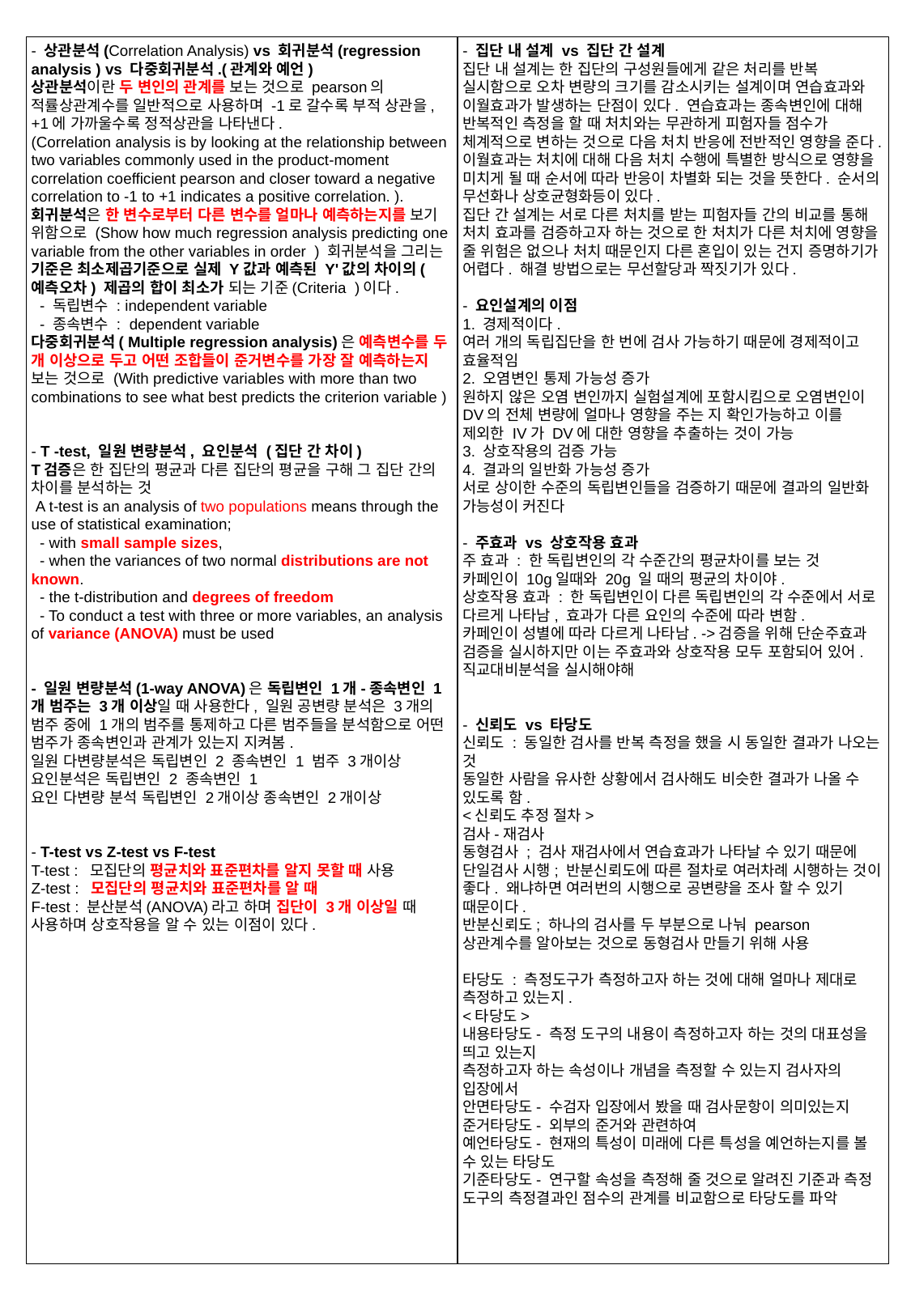

- 상관분석(Correlation Analysis) vs 회귀분석(regression analysis ) vs 다중회귀분석.(관계와 예언)
상관분석이란 두 변인의 관계를 보는 것으로 pearson의 적률상관계수를 일반적으로 사용하며 -1로 갈수록 부적 상관을, +1에 가까울수록 정적상관을 나타낸다.
(Correlation analysis is by looking at the relationship between two variables commonly used in the product-moment correlation coefficient pearson and closer toward a negative correlation to -1 to +1 indicates a positive correlation. ).
회귀분석은 한 변수로부터 다른 변수를 얼마나 예측하는지를 보기 위함으로 (Show how much regression analysis predicting one variable from the other variables in order  ) 회귀분석을 그리는 기준은 최소제곱기준으로 실제 Y값과 예측된 Y'값의 차이의(예측오차) 제곱의 합이 최소가 되는 기준(Criteria  )이다.
  - 독립변수 : independent variable
  - 종속변수 :  dependent variable
다중회귀분석( Multiple regression analysis)은 예측변수를 두 개 이상으로 두고 어떤 조합들이 준거변수를 가장 잘 예측하는지 보는 것으로 (With predictive variables with more than two combinations to see what best predicts the criterion variable )

- T -test, 일원 변량분석, 요인분석 (집단 간 차이)
T검증은 한 집단의 평균과 다른 집단의 평균을 구해 그 집단 간의 차이를 분석하는 것
 A t-test is an analysis of two populations means through the use of statistical examination;
  - with small sample sizes,
  - when the variances of two normal distributions are not known.
  - the t-distribution and degrees of freedom
  - To conduct a test with three or more variables, an analysis of variance (ANOVA) must be used

- 일원 변량분석(1-way ANOVA)은 독립변인 1개-종속변인 1개 범주는 3개 이상일 때 사용한다, 일원 공변량 분석은 3개의 범주 중에 1개의 범주를 통제하고 다른 범주들을 분석함으로 어떤 범주가 종속변인과 관계가 있는지 지켜봄.
일원 다변량분석은 독립변인 2 종속변인 1 범주 3개이상
요인분석은 독립변인 2 종속변인 1
요인 다변량 분석 독립변인 2개이상 종속변인 2개이상

- T-test vs Z-test vs F-test
T-test :  모집단의 평균치와 표준편차를 알지 못할 때 사용
Z-test :  모집단의 평균치와 표준편차를 알 때
F-test : 분산분석(ANOVA)라고 하며 집단이 3개 이상일 때 사용하며 상호작용을 알 수 있는 이점이 있다.
- 집단 내 설계 vs 집단 간 설계
집단 내 설계는 한 집단의 구성원들에게 같은 처리를 반복 실시함으로 오차 변량의 크기를 감소시키는 설계이며 연습효과와 이월효과가 발생하는 단점이 있다. 연습효과는 종속변인에 대해 반복적인 측정을 할 때 처치와는 무관하게 피험자들 점수가 체계적으로 변하는 것으로 다음 처치 반응에 전반적인 영향을 준다. 이월효과는 처치에 대해 다음 처치 수행에 특별한 방식으로 영향을 미치게 될 때 순서에 따라 반응이 차별화 되는 것을 뜻한다. 순서의 무선화나 상호균형화등이 있다.
집단 간 설계는 서로 다른 처치를 받는 피험자들 간의 비교를 통해 처치 효과를 검증하고자 하는 것으로 한 처치가 다른 처치에 영향을 줄 위험은 없으나 처치 때문인지 다른 혼입이 있는 건지 증명하기가 어렵다. 해결 방법으로는 무선할당과 짝짓기가 있다.

- 요인설계의 이점
1. 경제적이다.
여러 개의 독립집단을 한 번에 검사 가능하기 때문에 경제적이고 효율적임
2. 오염변인 통제 가능성 증가
원하지 않은 오염 변인까지 실험설계에 포함시킴으로 오염변인이 DV의 전체 변량에 얼마나 영향을 주는 지 확인가능하고 이를 제외한 IV가 DV에 대한 영향을 추출하는 것이 가능
3. 상호작용의 검증 가능
4. 결과의 일반화 가능성 증가
서로 상이한 수준의 독립변인들을 검증하기 때문에 결과의 일반화 가능성이 커진다

- 주효과 vs 상호작용 효과
주 효과 : 한 독립변인의 각 수준간의 평균차이를 보는 것
카페인이 10g일때와 20g 일 때의 평균의 차이야.
상호작용 효과 : 한 독립변인이 다른 독립변인의 각 수준에서 서로 다르게 나타남, 효과가 다른 요인의 수준에 따라 변함.
카페인이 성별에 따라 다르게 나타남. ->검증을 위해 단순주효과 검증을 실시하지만 이는 주효과와 상호작용 모두 포함되어 있어. 직교대비분석을 실시해야해

- 신뢰도 vs 타당도
신뢰도 : 동일한 검사를 반복 측정을 했을 시 동일한 결과가 나오는 것
동일한 사람을 유사한 상황에서 검사해도 비슷한 결과가 나올 수 있도록 함.
<신뢰도 추정 절차>
검사-재검사
동형검사 ; 검사 재검사에서 연습효과가 나타날 수 있기 때문에
단일검사 시행; 반분신뢰도에 따른 절차로 여러차례 시행하는 것이 좋다. 왜냐하면 여러번의 시행으로 공변량을 조사 할 수 있기 때문이다.
반분신뢰도; 하나의 검사를 두 부분으로 나눠 pearson 상관계수를 알아보는 것으로 동형검사 만들기 위해 사용

타당도 : 측정도구가 측정하고자 하는 것에 대해 얼마나 제대로 측정하고 있는지.
<타당도>
내용타당도- 측정 도구의 내용이 측정하고자 하는 것의 대표성을 띄고 있는지
측정하고자 하는 속성이나 개념을 측정할 수 있는지 검사자의 입장에서
안면타당도- 수검자 입장에서 봤을 때 검사문항이 의미있는지
준거타당도- 외부의 준거와 관련하여
예언타당도- 현재의 특성이 미래에 다른 특성을 예언하는지를 볼 수 있는 타당도
기준타당도- 연구할 속성을 측정해 줄 것으로 알려진 기준과 측정 도구의 측정결과인 점수의 관계를 비교함으로 타당도를 파악